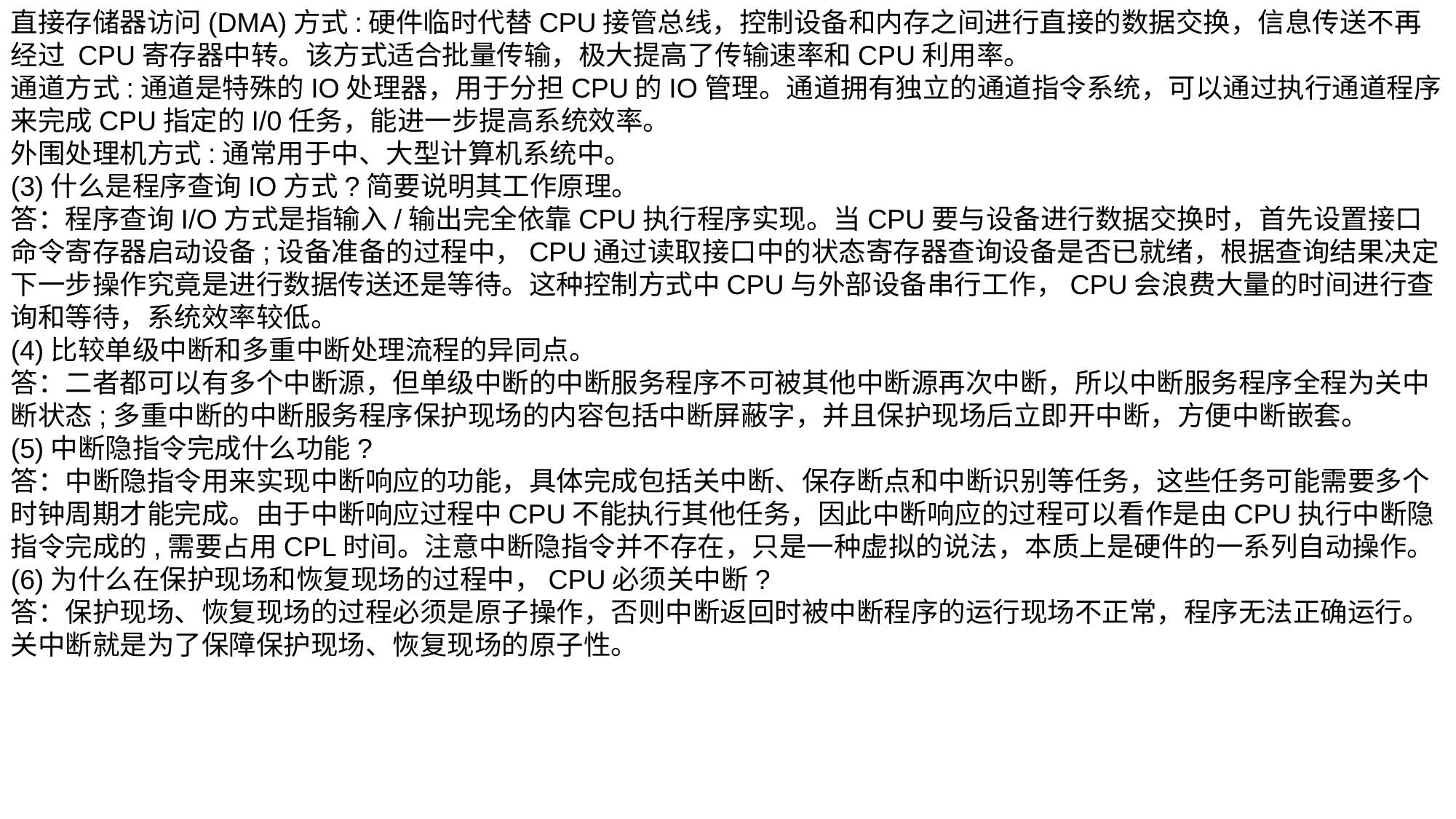

直接存储器访问(DMA)方式:硬件临时代替CPU接管总线，控制设备和内存之间进行直接的数据交换，信息传送不再经过 CPU寄存器中转。该方式适合批量传输，极大提高了传输速率和CPU利用率。
通道方式:通道是特殊的IO处理器，用于分担CPU的IO管理。通道拥有独立的通道指令系统，可以通过执行通道程序来完成CPU指定的I/0任务，能进一步提高系统效率。
外围处理机方式:通常用于中、大型计算机系统中。
(3)什么是程序查询IO方式?简要说明其工作原理。
答：程序查询I/O方式是指输入/输出完全依靠CPU执行程序实现。当CPU要与设备进行数据交换时，首先设置接口命令寄存器启动设备;设备准备的过程中，CPU通过读取接口中的状态寄存器查询设备是否已就绪，根据查询结果决定下一步操作究竟是进行数据传送还是等待。这种控制方式中CPU与外部设备串行工作，CPU会浪费大量的时间进行查询和等待，系统效率较低。
(4)比较单级中断和多重中断处理流程的异同点。
答：二者都可以有多个中断源，但单级中断的中断服务程序不可被其他中断源再次中断，所以中断服务程序全程为关中断状态;多重中断的中断服务程序保护现场的内容包括中断屏蔽字，并且保护现场后立即开中断，方便中断嵌套。
(5)中断隐指令完成什么功能?
答：中断隐指令用来实现中断响应的功能，具体完成包括关中断、保存断点和中断识别等任务，这些任务可能需要多个时钟周期才能完成。由于中断响应过程中CPU不能执行其他任务，因此中断响应的过程可以看作是由CPU执行中断隐指令完成的,需要占用CPL时间。注意中断隐指令并不存在，只是一种虚拟的说法，本质上是硬件的一系列自动操作。
(6)为什么在保护现场和恢复现场的过程中，CPU必须关中断?
答：保护现场、恢复现场的过程必须是原子操作，否则中断返回时被中断程序的运行现场不正常，程序无法正确运行。关中断就是为了保障保护现场、恢复现场的原子性。